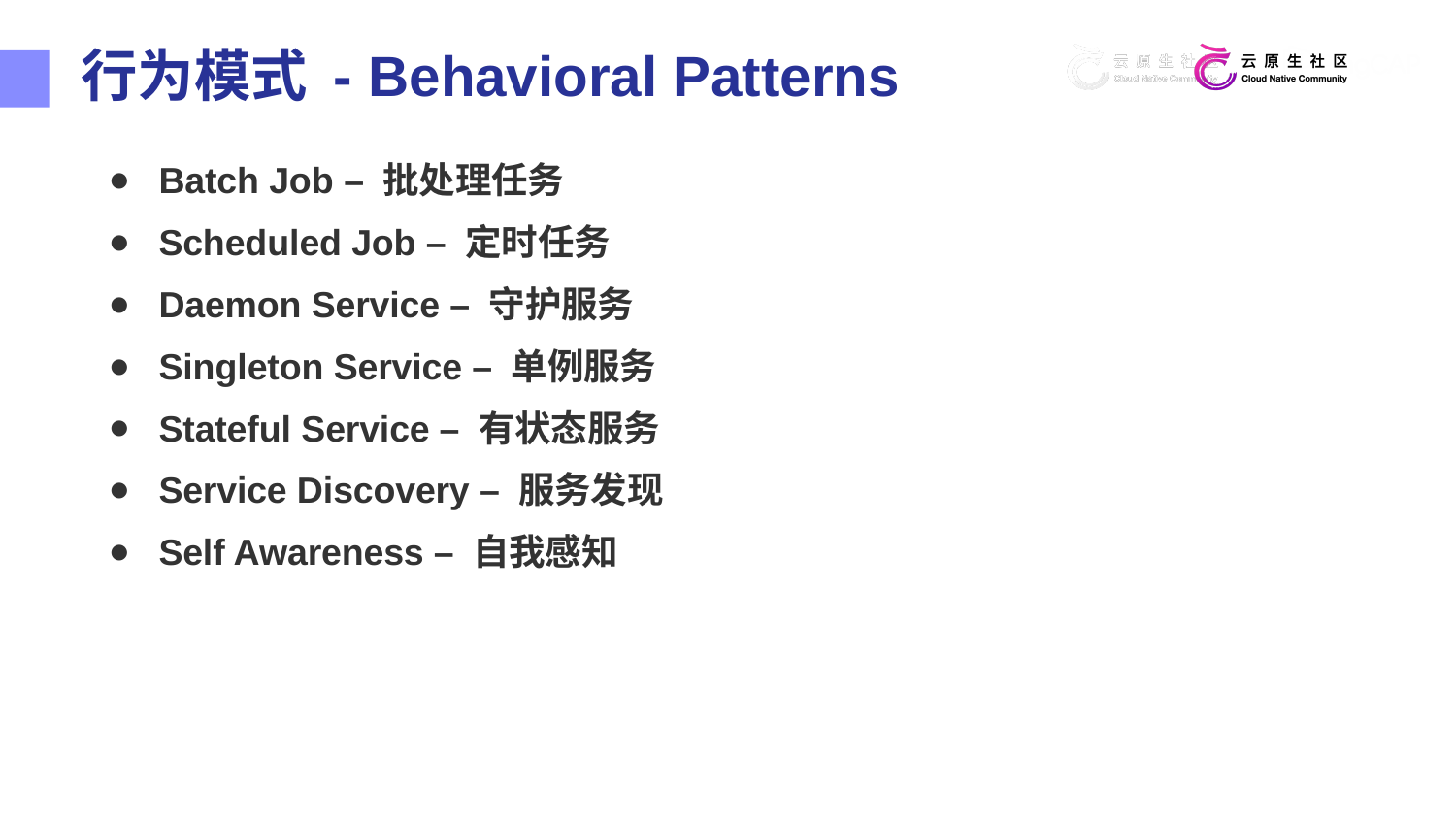

行为模式 - Behavioral Patterns

Batch Job – 批处理任务
Scheduled Job – 定时任务
Daemon Service – 守护服务
Singleton Service – 单例服务
Stateful Service – 有状态服务
Service Discovery – 服务发现
Self Awareness – 自我感知